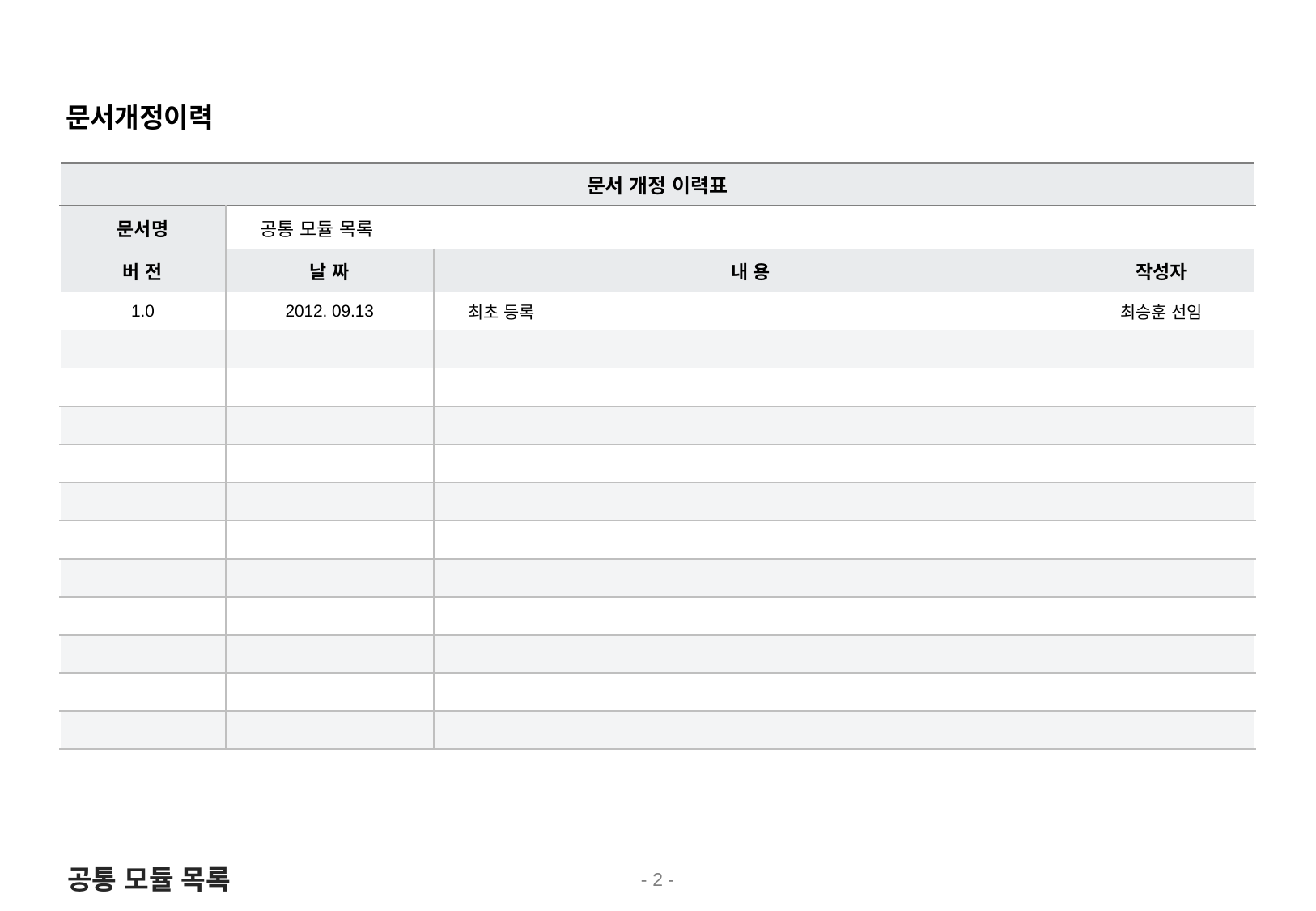

문서개정이력
| 문서 개정 이력표 |  |  |  |
| --- | --- | --- | --- |
| 문서명 | 공통 모듈 목록 |  |  |
| 버 전 | 날 짜 | 내 용 | 작성자 |
| 1.0 | 2012. 09.13 | 최초 등록 | 최승훈 선임 |
|  |  |  |  |
|  |  |  |  |
|  |  |  |  |
|  |  |  |  |
|  |  |  |  |
|  |  |  |  |
|  |  |  |  |
|  |  |  |  |
|  |  |  |  |
|  |  |  |  |
|  |  |  |  |